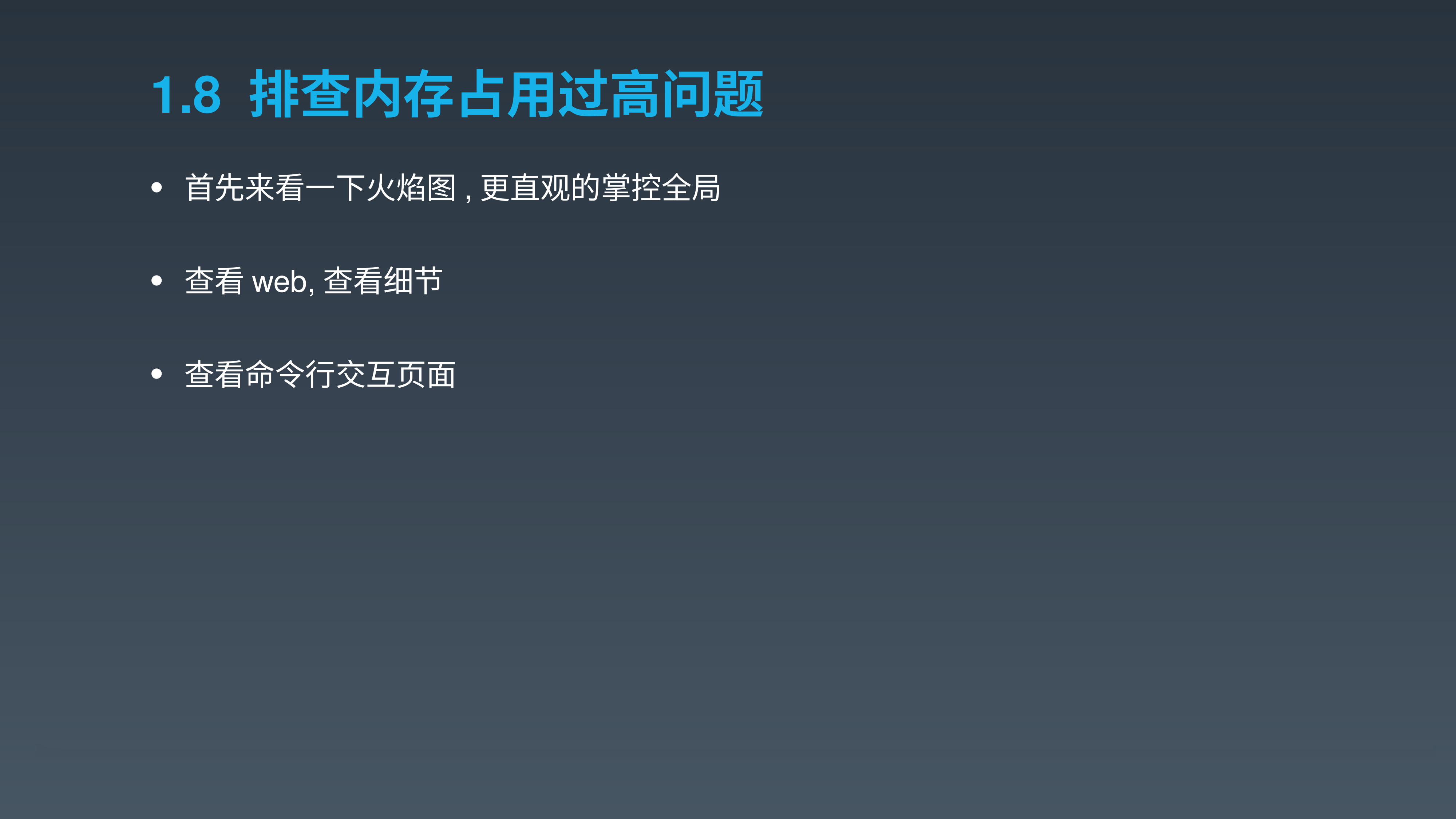

# 1.8 排查内存占用过高问题
首先来看一下火焰图,更直观的掌控全局
查看web,查看细节
查看命令行交互页面